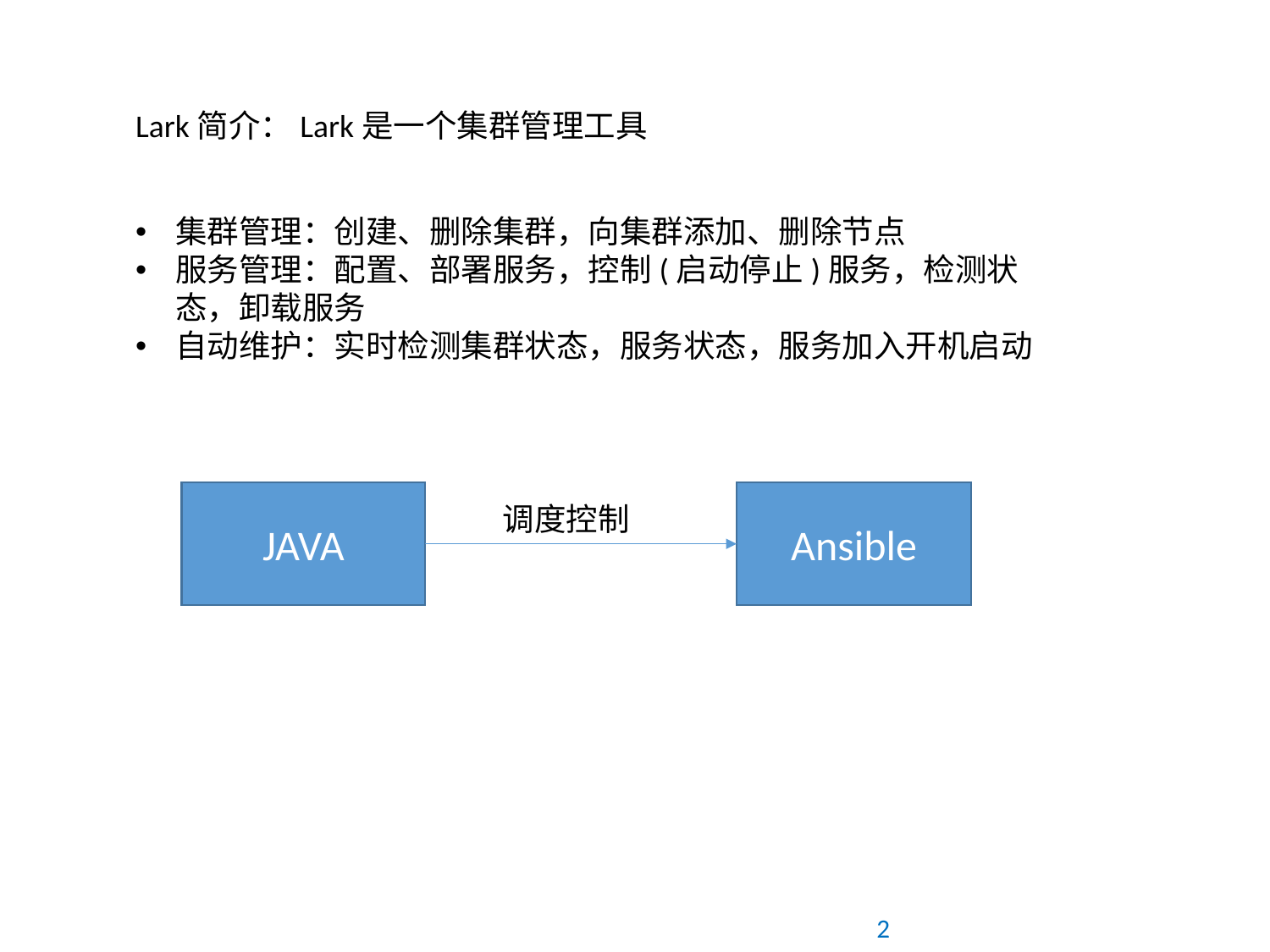

Lark简介：Lark是一个集群管理工具
集群管理：创建、删除集群，向集群添加、删除节点
服务管理：配置、部署服务，控制(启动停止)服务，检测状态，卸载服务
自动维护：实时检测集群状态，服务状态，服务加入开机启动
JAVA
Ansible
调度控制